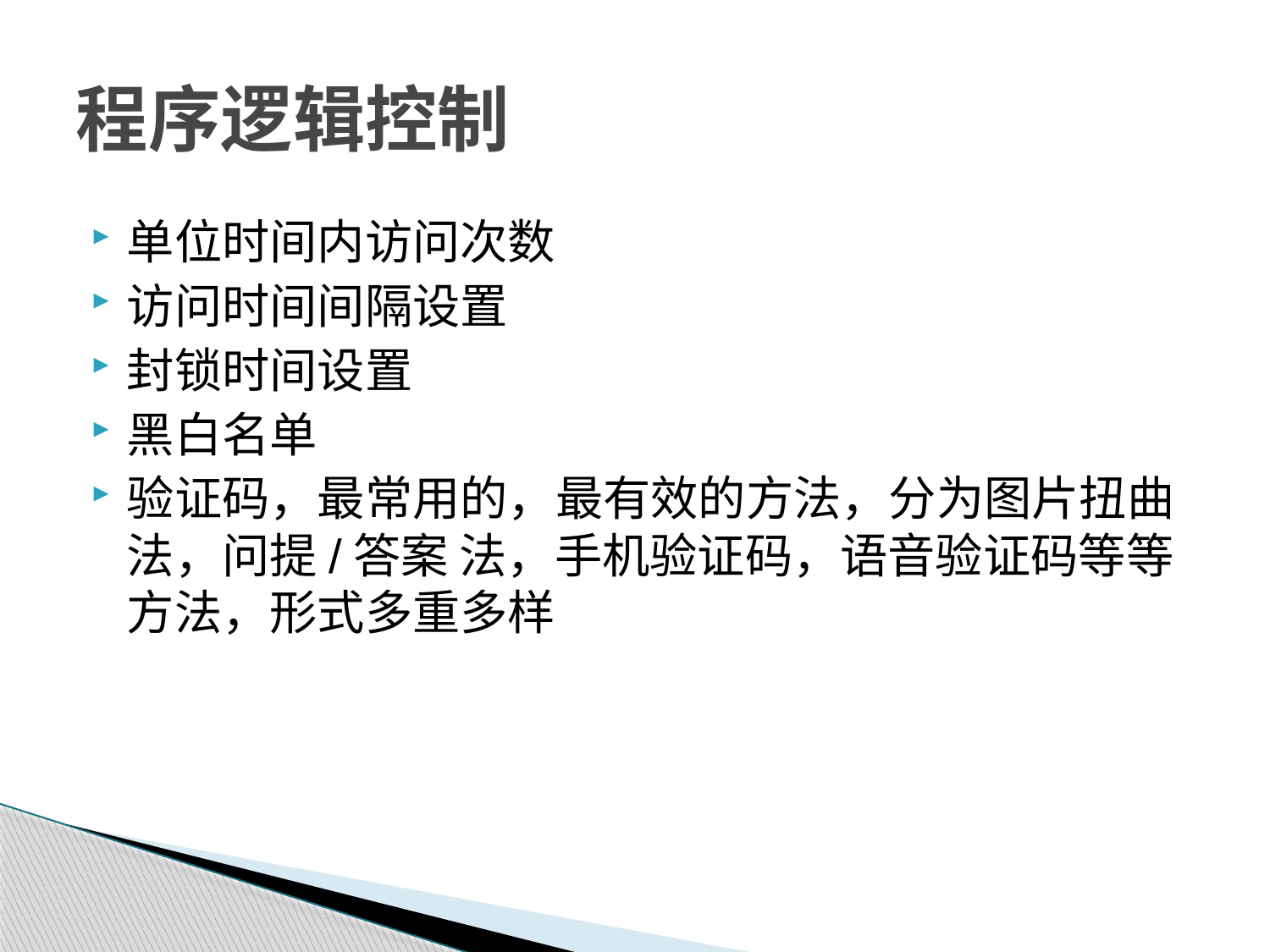

# 程序逻辑控制
单位时间内访问次数
访问时间间隔设置
封锁时间设置
黑白名单
验证码，最常用的，最有效的方法，分为图片扭曲法，问提/答案 法，手机验证码，语音验证码等等方法，形式多重多样